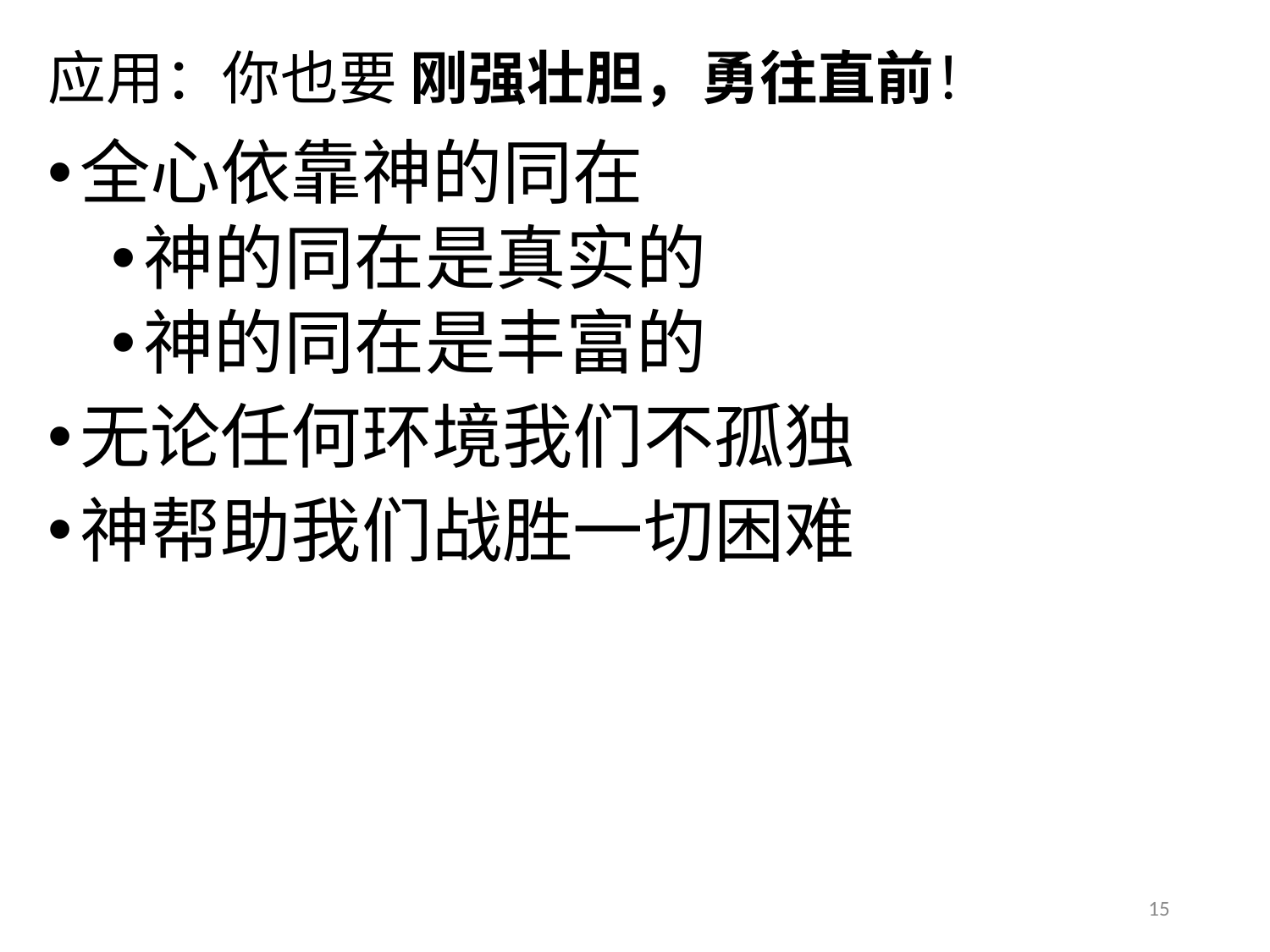

# 应用：你也要 刚强壮胆，勇往直前！
全心依靠神的同在
神的同在是真实的
神的同在是丰富的
无论任何环境我们不孤独
神帮助我们战胜一切困难

15